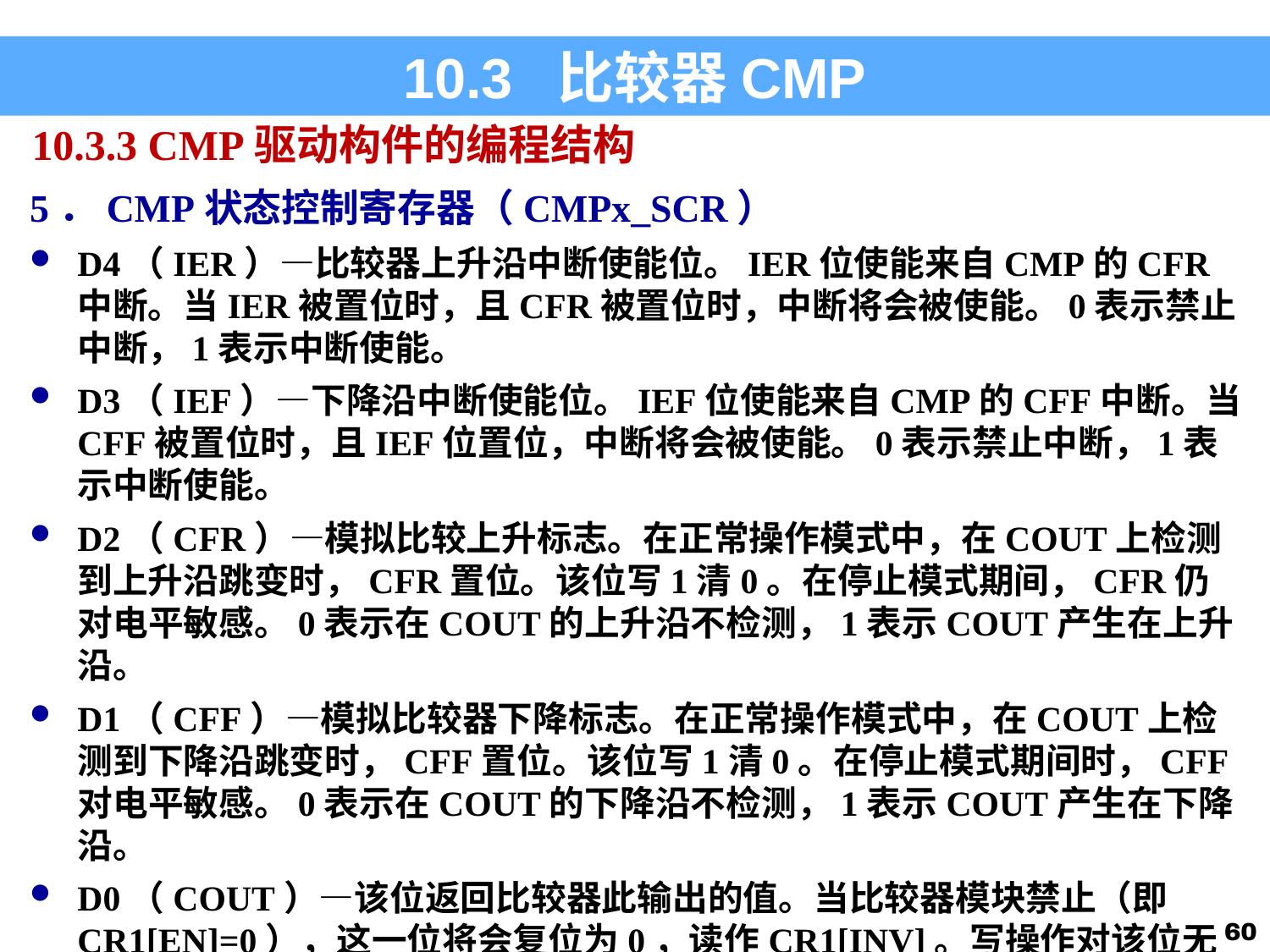

10.3  比较器CMP
10.3.3 CMP驱动构件的编程结构
5．CMP状态控制寄存器（CMPx_SCR）
D4（IER）—比较器上升沿中断使能位。IER位使能来自CMP的CFR中断。当IER被置位时，且CFR被置位时，中断将会被使能。0表示禁止中断，1表示中断使能。
D3（IEF）—下降沿中断使能位。IEF位使能来自CMP的CFF中断。当CFF被置位时，且IEF位置位，中断将会被使能。0表示禁止中断，1表示中断使能。
D2（CFR）—模拟比较上升标志。在正常操作模式中，在COUT上检测到上升沿跳变时，CFR置位。该位写1清0。在停止模式期间，CFR仍对电平敏感。0表示在COUT的上升沿不检测，1表示COUT产生在上升沿。
D1（CFF）—模拟比较器下降标志。在正常操作模式中，在COUT上检测到下降沿跳变时，CFF置位。该位写1清0。在停止模式期间时，CFF对电平敏感。0表示在COUT的下降沿不检测，1表示COUT产生在下降沿。
D0（COUT）—该位返回比较器此输出的值。当比较器模块禁止（即CR1[EN]=0），这一位将会复位为0，读作CR1[INV]。写操作对该位无效。
60